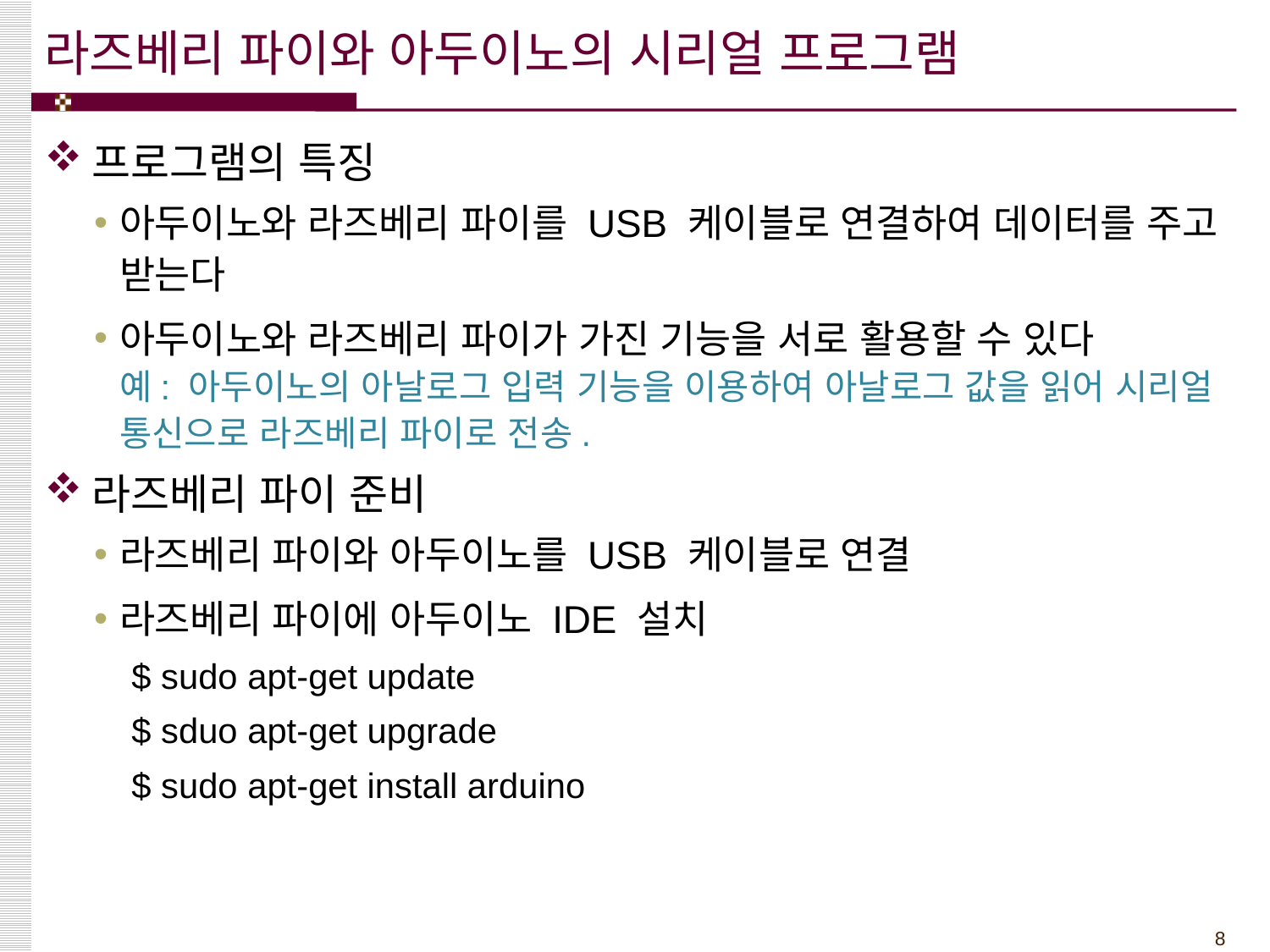

# 라즈베리 파이와 아두이노의 시리얼 프로그램
프로그램의 특징
아두이노와 라즈베리 파이를 USB 케이블로 연결하여 데이터를 주고 받는다
아두이노와 라즈베리 파이가 가진 기능을 서로 활용할 수 있다
예: 아두이노의 아날로그 입력 기능을 이용하여 아날로그 값을 읽어 시리얼 통신으로 라즈베리 파이로 전송.
라즈베리 파이 준비
라즈베리 파이와 아두이노를 USB 케이블로 연결
라즈베리 파이에 아두이노 IDE 설치
$ sudo apt-get update
$ sduo apt-get upgrade
$ sudo apt-get install arduino